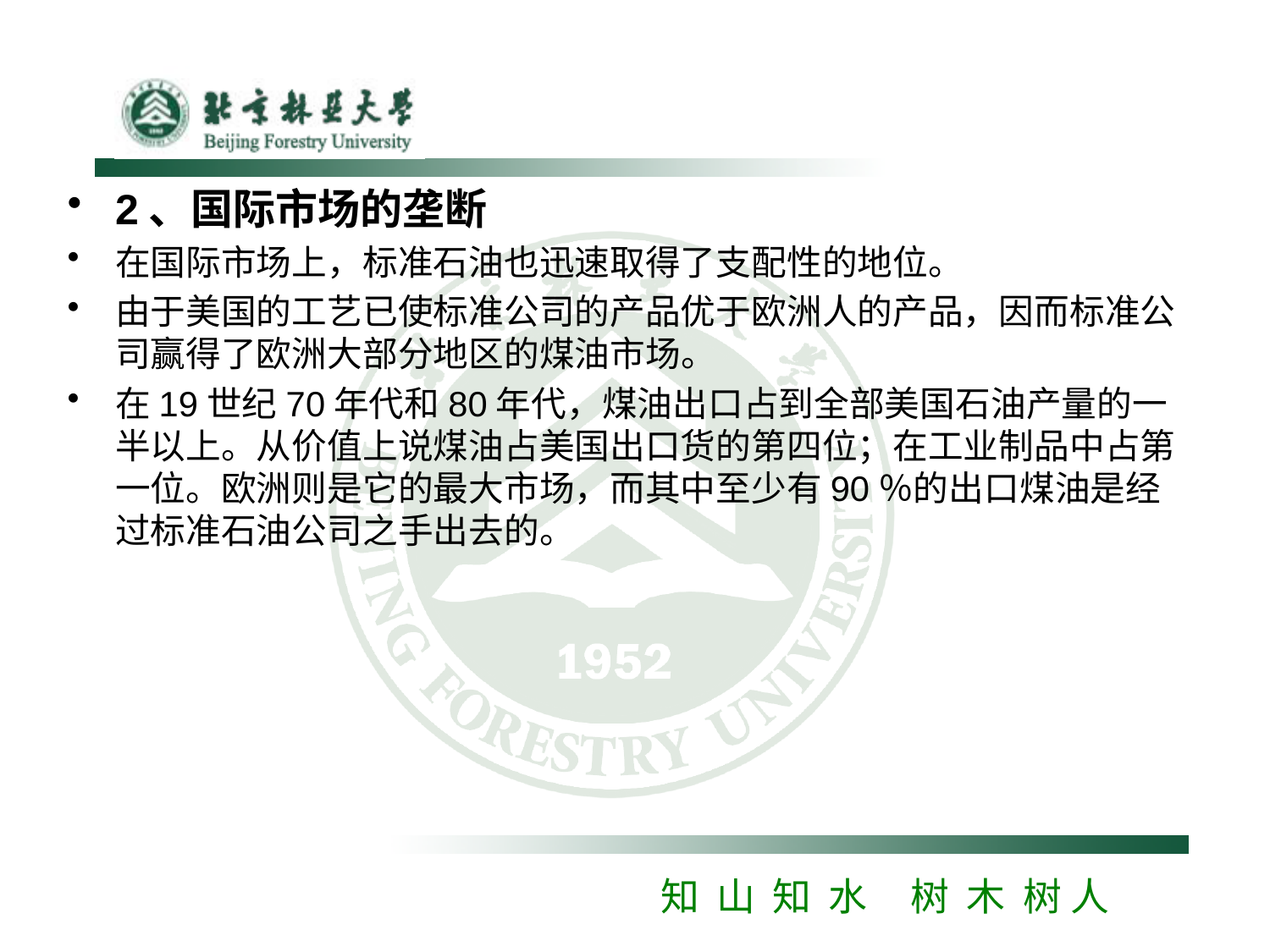

#
2、国际市场的垄断
在国际市场上，标准石油也迅速取得了支配性的地位。
由于美国的工艺已使标准公司的产品优于欧洲人的产品，因而标准公司赢得了欧洲大部分地区的煤油市场。
在19世纪70年代和80年代，煤油出口占到全部美国石油产量的一半以上。从价值上说煤油占美国出口货的第四位；在工业制品中占第一位。欧洲则是它的最大市场，而其中至少有90％的出口煤油是经过标准石油公司之手出去的。